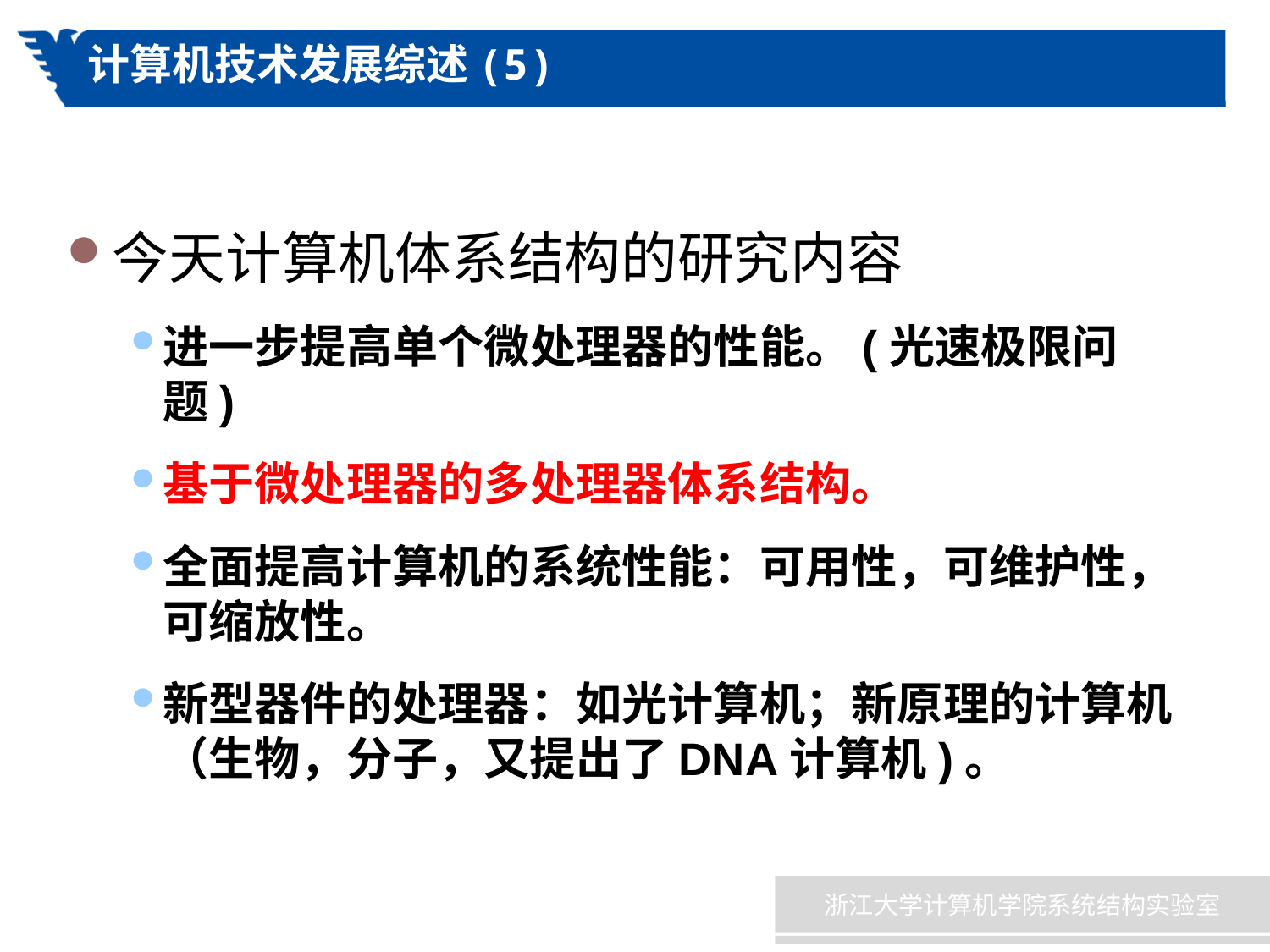

# 计算机技术发展综述(5)
今天计算机体系结构的研究内容
进一步提高单个微处理器的性能。(光速极限问题)
基于微处理器的多处理器体系结构。
全面提高计算机的系统性能：可用性，可维护性，可缩放性。
新型器件的处理器：如光计算机；新原理的计算机（生物，分子，又提出了DNA计算机)。